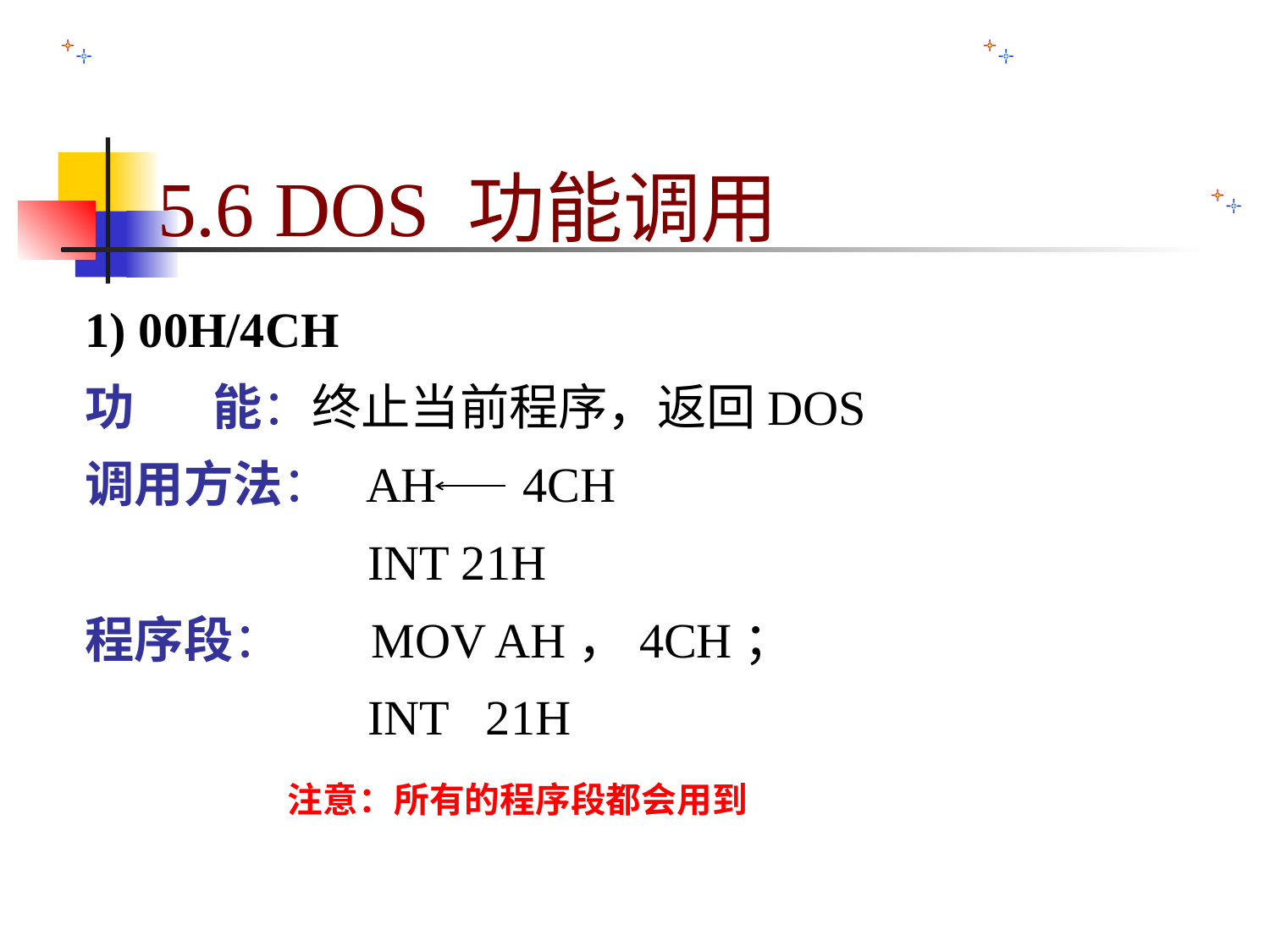

5.6 DOS 功能调用
1) 00H/4CH
功       能：终止当前程序，返回DOS
调用方法：  AH       4CH
                       INT 21H
程序段：       MOV AH，4CH；
                       INT   21H
                 注意：所有的程序段都会用到